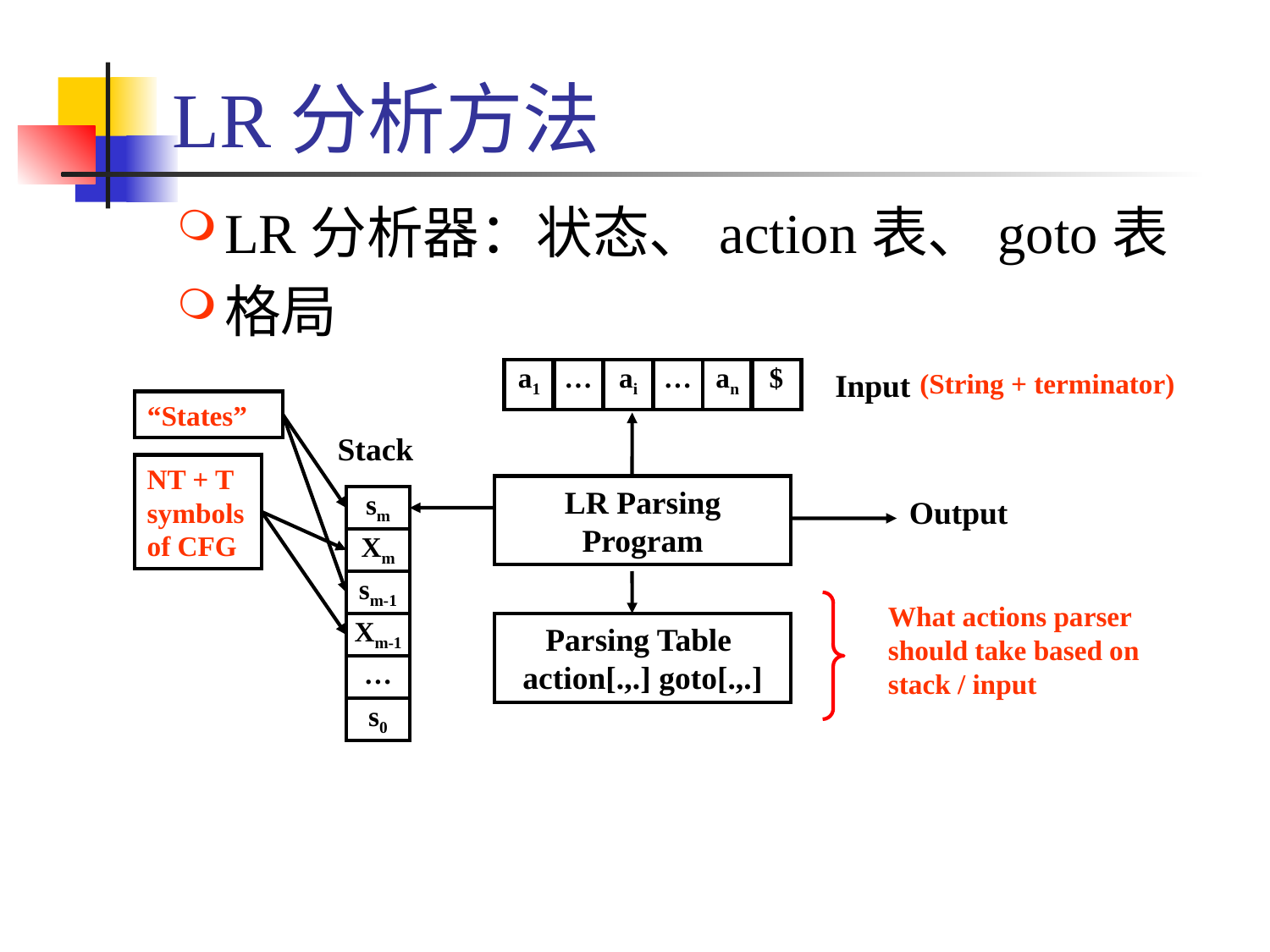

# LR分析方法
LR分析器：状态、action表、goto表
格局
a1
…
ai
…
an
$
Input
(String + terminator)
“States”

Stack
NT + T symbols of CFG
LR Parsing Program
sm
Output

Xm
sm-1

What actions parser should take based on stack / input
Xm-1
Parsing Table
action[.,.] goto[.,.]
…
s0